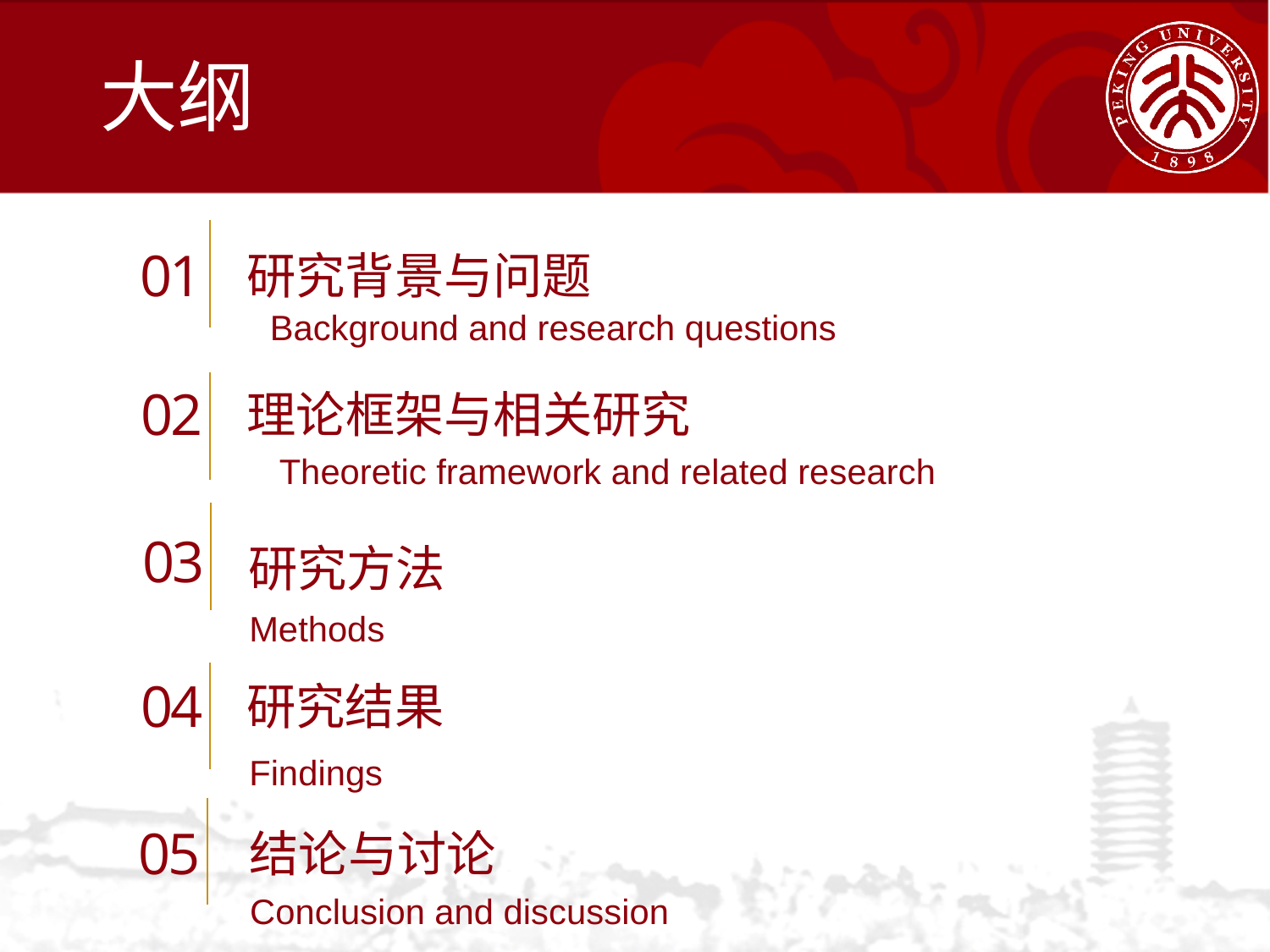

# 大纲
研究背景与问题
01

Background and research questions
理论框架与相关研究

02

Theoretic framework and related research
03
研究方法

Methods
研究结果

04

Findings
结论与讨论

05

Conclusion and discussion